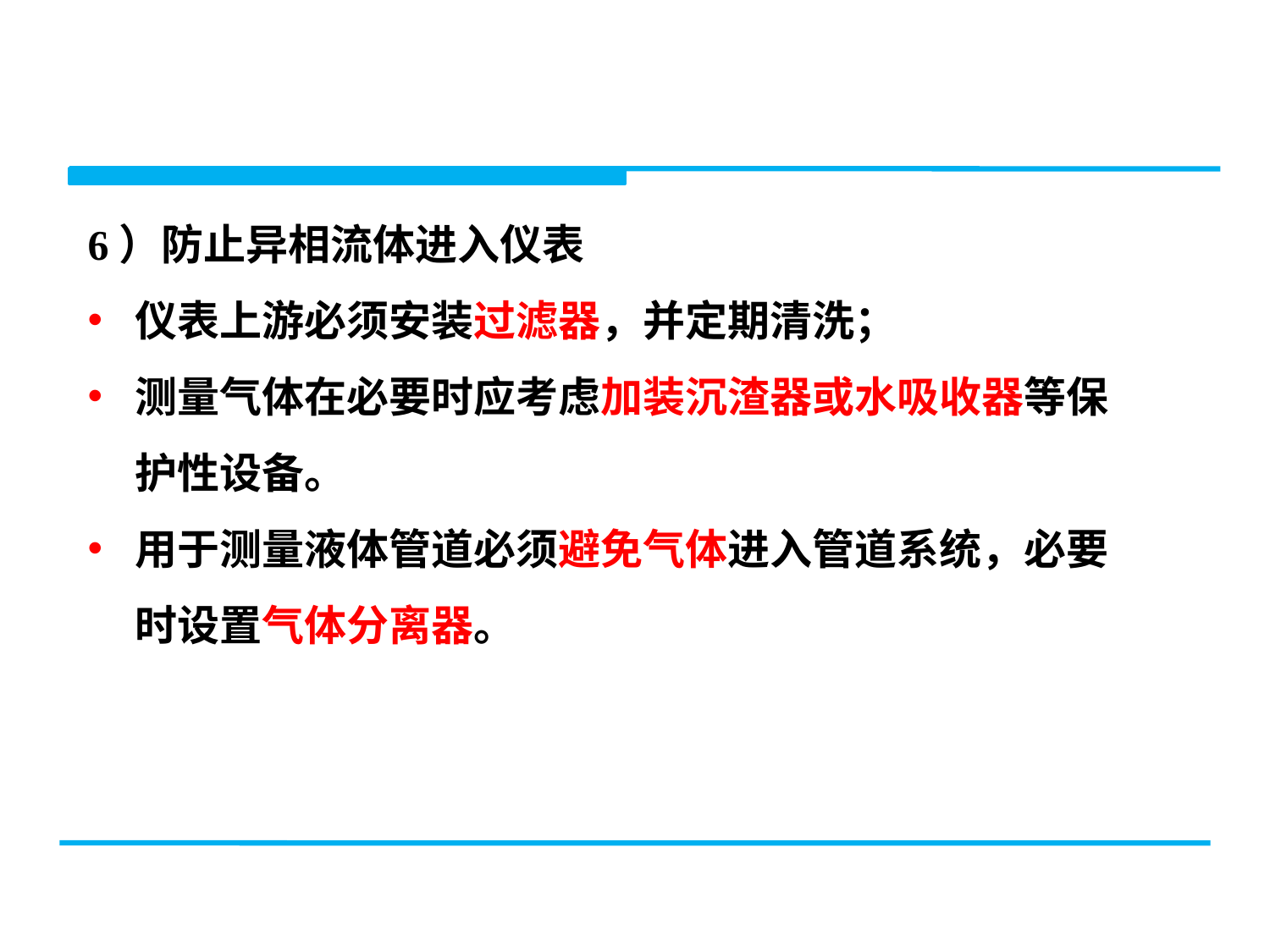

6）防止异相流体进入仪表
仪表上游必须安装过滤器，并定期清洗；
测量气体在必要时应考虑加装沉渣器或水吸收器等保护性设备。
用于测量液体管道必须避免气体进入管道系统，必要时设置气体分离器。